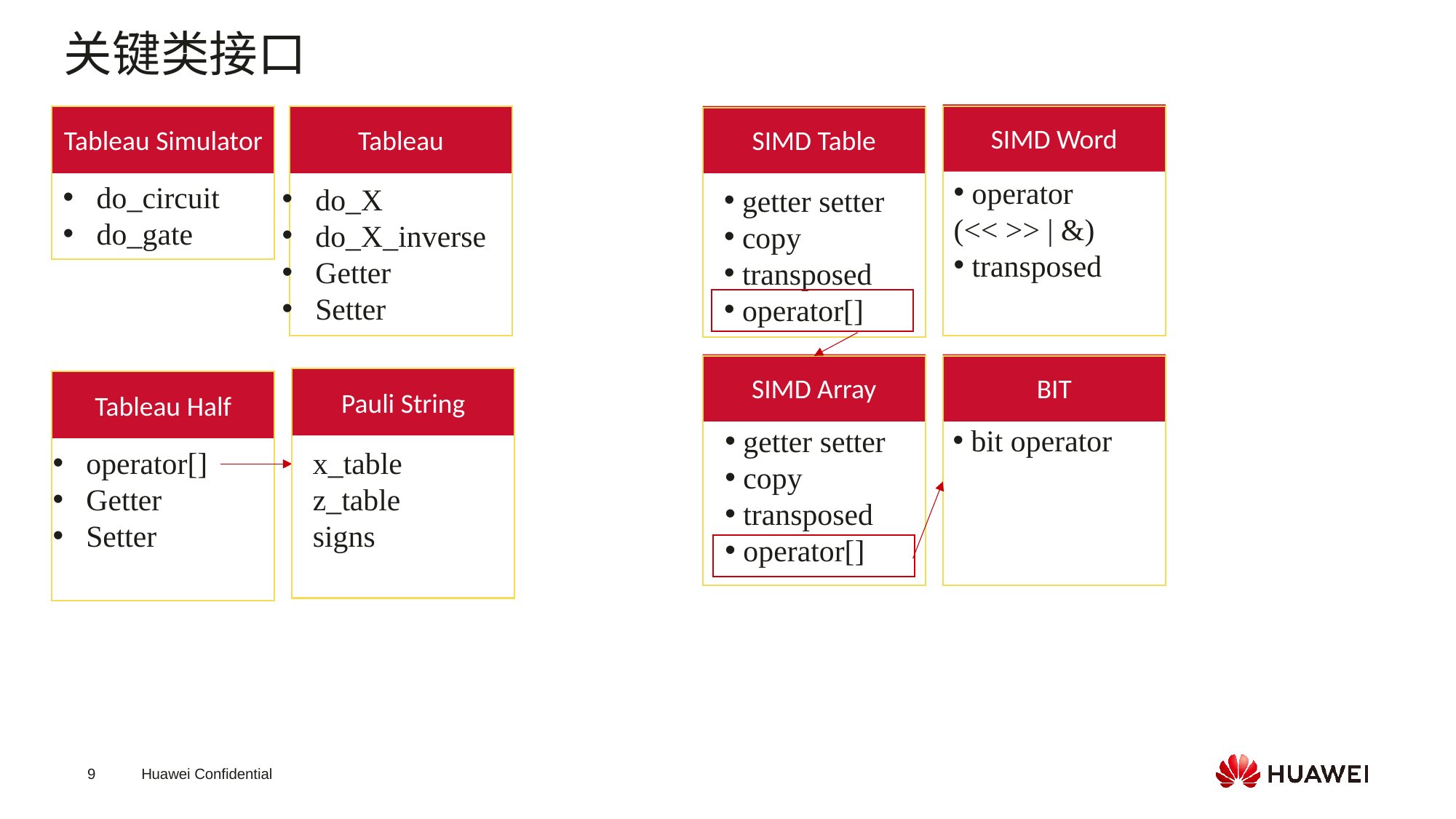

关键类接口
SIMD Word

SIMD Table
Tableau Simulator
Tableau

 operator
(<< >> | &)
 transposed

 do_circuit
 do_gate
 do_X
 do_X_inverse
 Getter
 Setter
 getter setter
 copy
 transposed
 operator[]

SIMD Array
BIT

Pauli String

Tableau Half
 bit operator
 getter setter
 copy
 transposed
 operator[]
 operator[]
 Getter
 Setter
x_table
z_table
signs